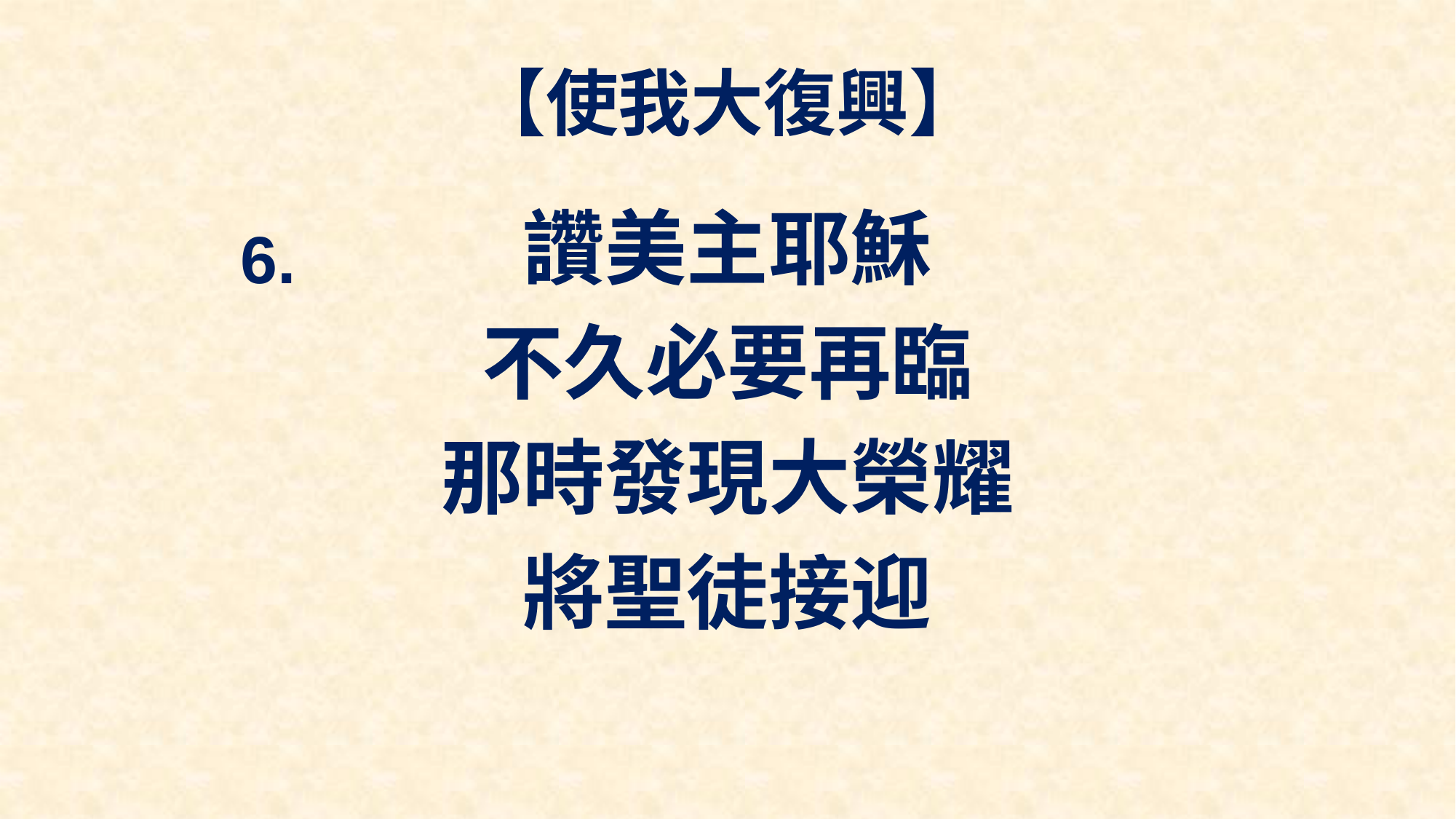

# 【使我大復興】
讚美主耶穌
不久必要再臨
那時發現大榮耀
將聖徒接迎
6.